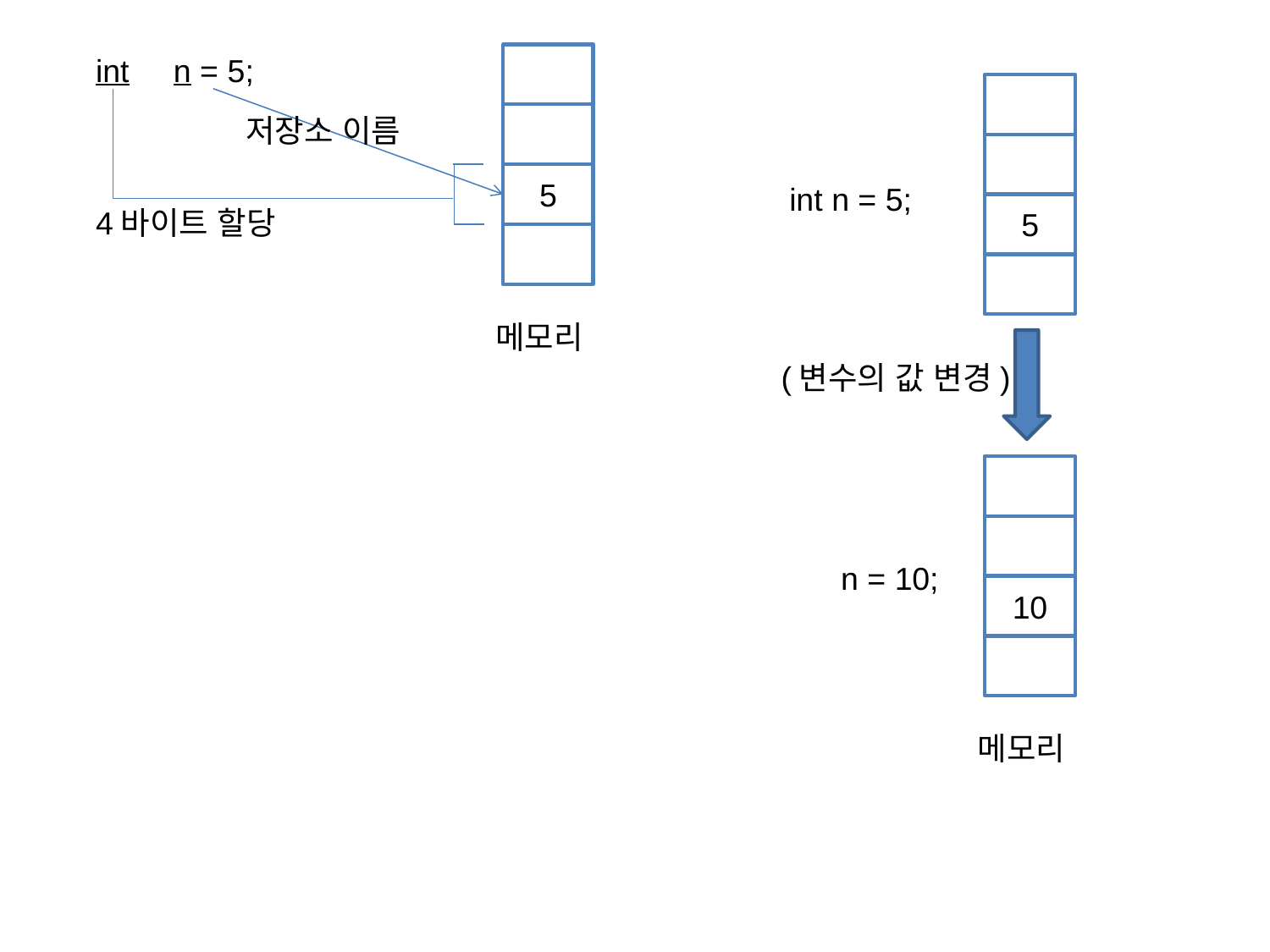

int     n = 5;
4바이트 할당

저장소 이름

5

메모리

int n = 5;
5

(변수의 값 변경)

n = 10;
10

메모리